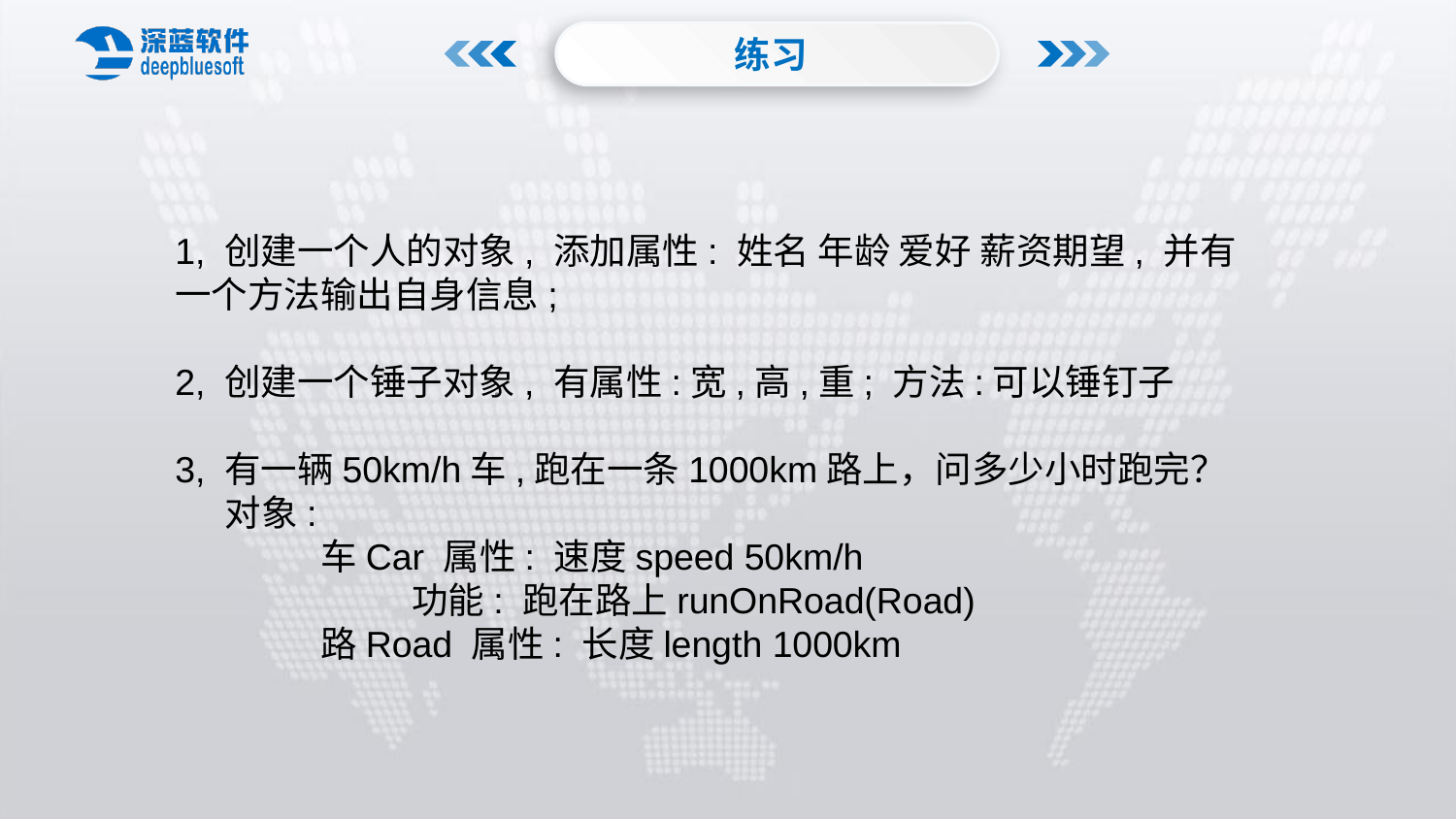

练习

1, 创建一个人的对象, 添加属性: 姓名 年龄 爱好 薪资期望, 并有一个方法输出自身信息;

2, 创建一个锤子对象, 有属性:宽,高,重; 方法:可以锤钉子

3, 有一辆50km/h车,跑在一条1000km路上，问多少小时跑完？
     对象:
	车Car 属性: 速度speed 50km/h
 	          功能: 跑在路上runOnRoad(Road)
	路Road 属性: 长度length 1000km